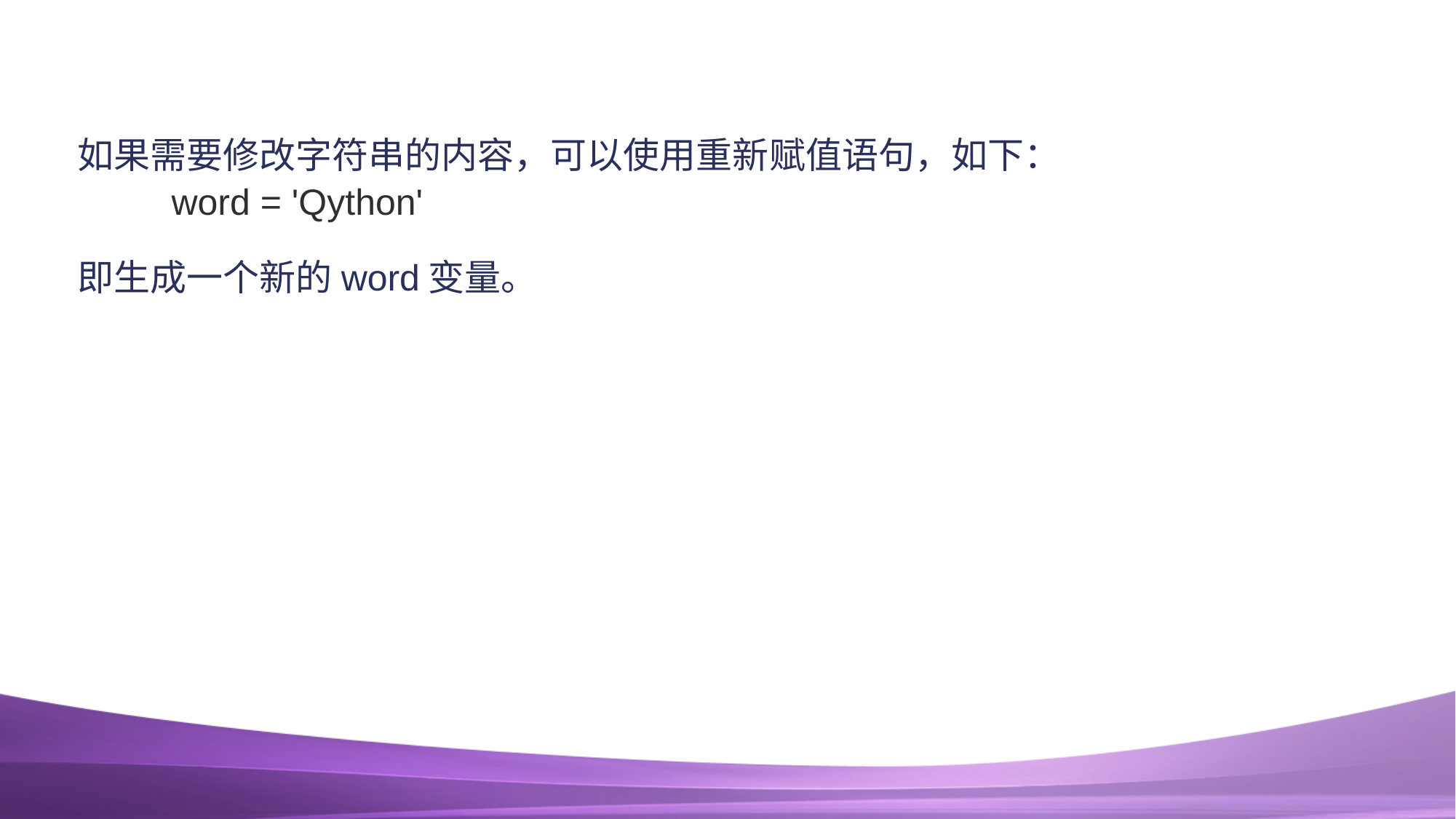

#
如果需要修改字符串的内容，可以使用重新赋值语句，如下：
word = 'Qython'
即生成一个新的word变量。